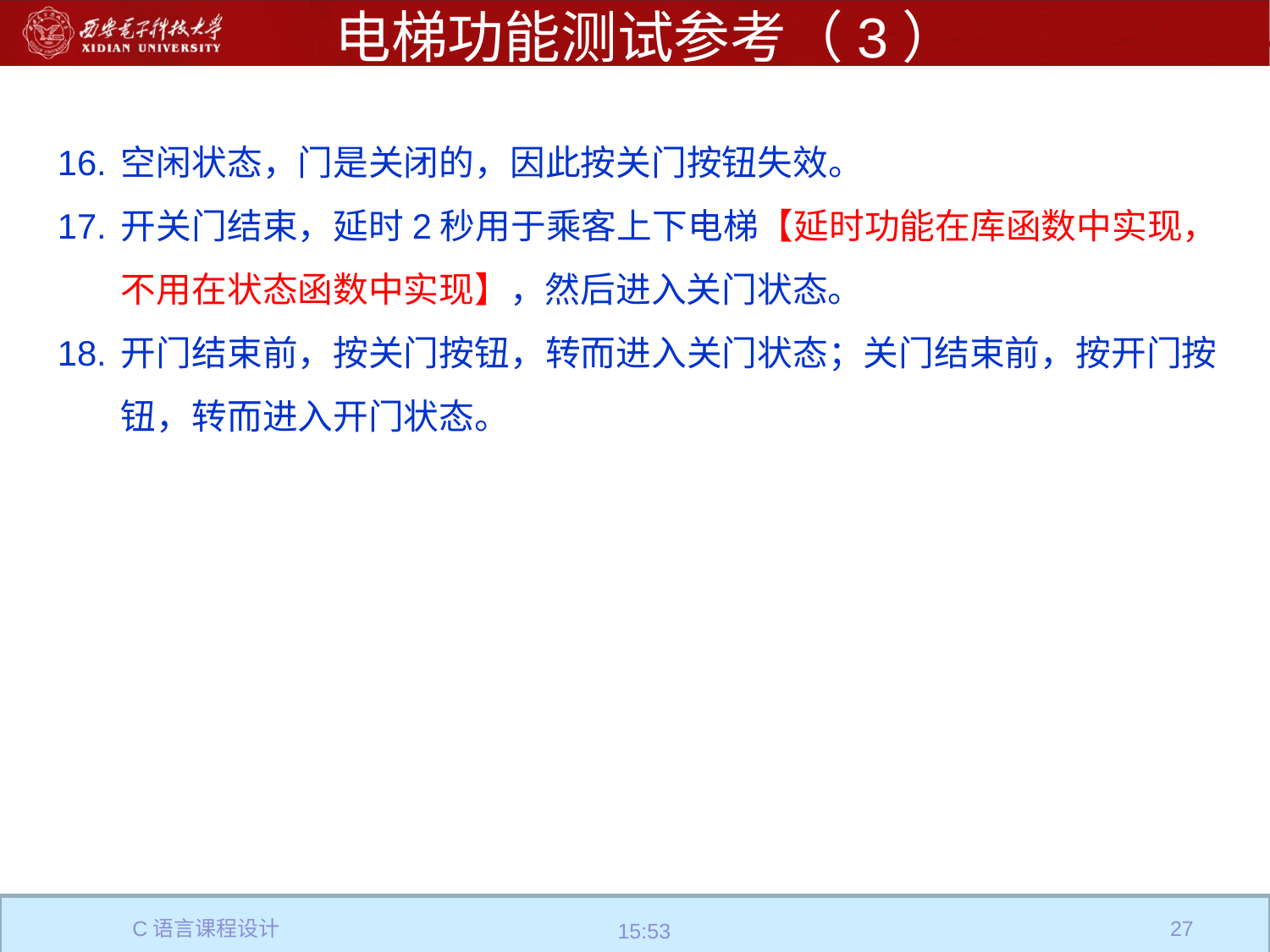

# 电梯功能测试参考（3）
空闲状态，门是关闭的，因此按关门按钮失效。
开关门结束，延时2秒用于乘客上下电梯【延时功能在库函数中实现，不用在状态函数中实现】，然后进入关门状态。
开门结束前，按关门按钮，转而进入关门状态；关门结束前，按开门按钮，转而进入开门状态。
C语言课程设计
27
15:53